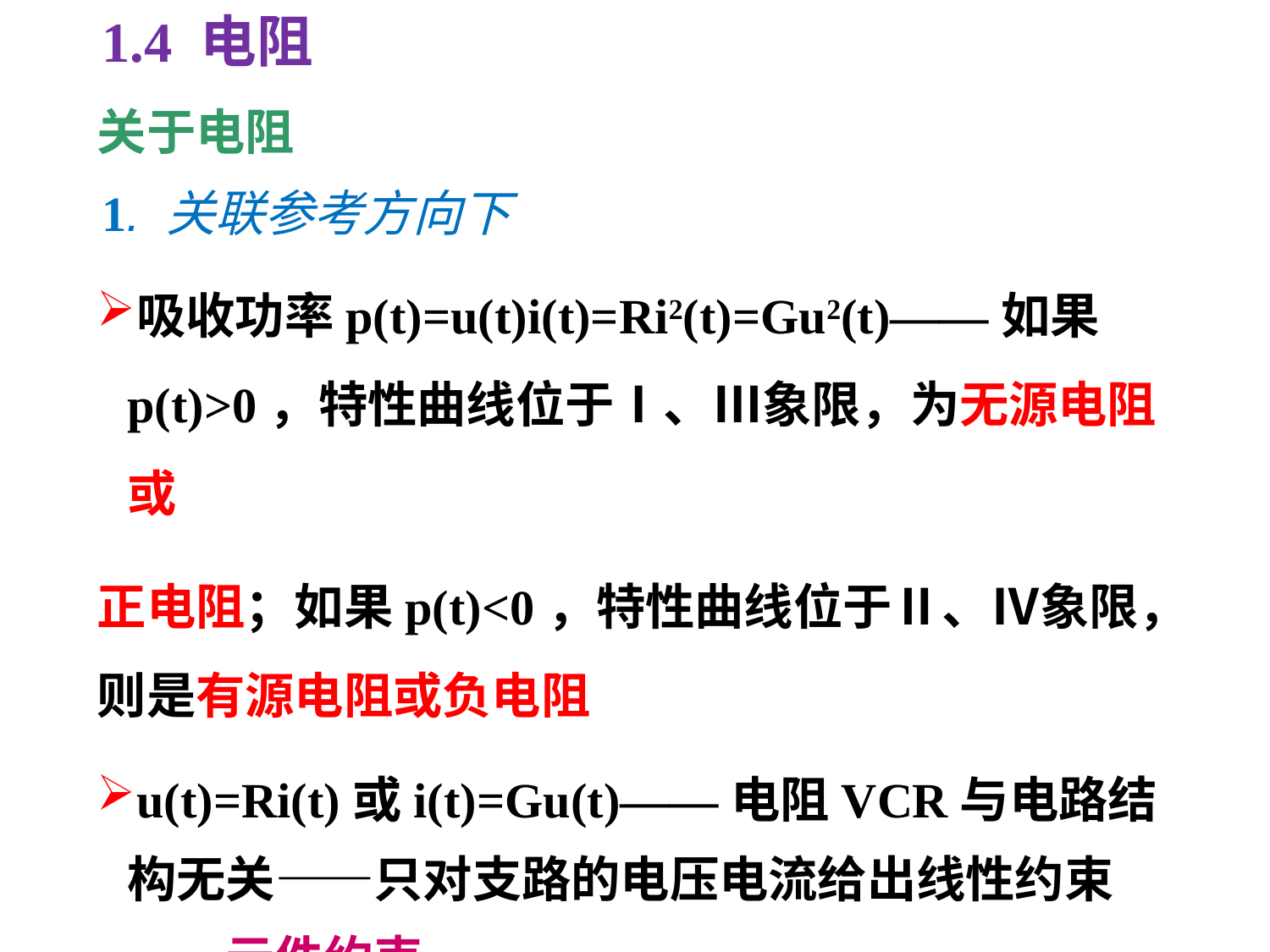

1.4 电阻
关于电阻
1. 关联参考方向下
吸收功率p(t)=u(t)i(t)=Ri2(t)=Gu2(t)——如果p(t)>0，特性曲线位于Ⅰ、Ⅲ象限，为无源电阻或
正电阻；如果p(t)<0，特性曲线位于Ⅱ、Ⅳ象限，则是有源电阻或负电阻
u(t)=Ri(t)或i(t)=Gu(t)——电阻VCR与电路结构无关——只对支路的电压电流给出线性约束 ——元件约束